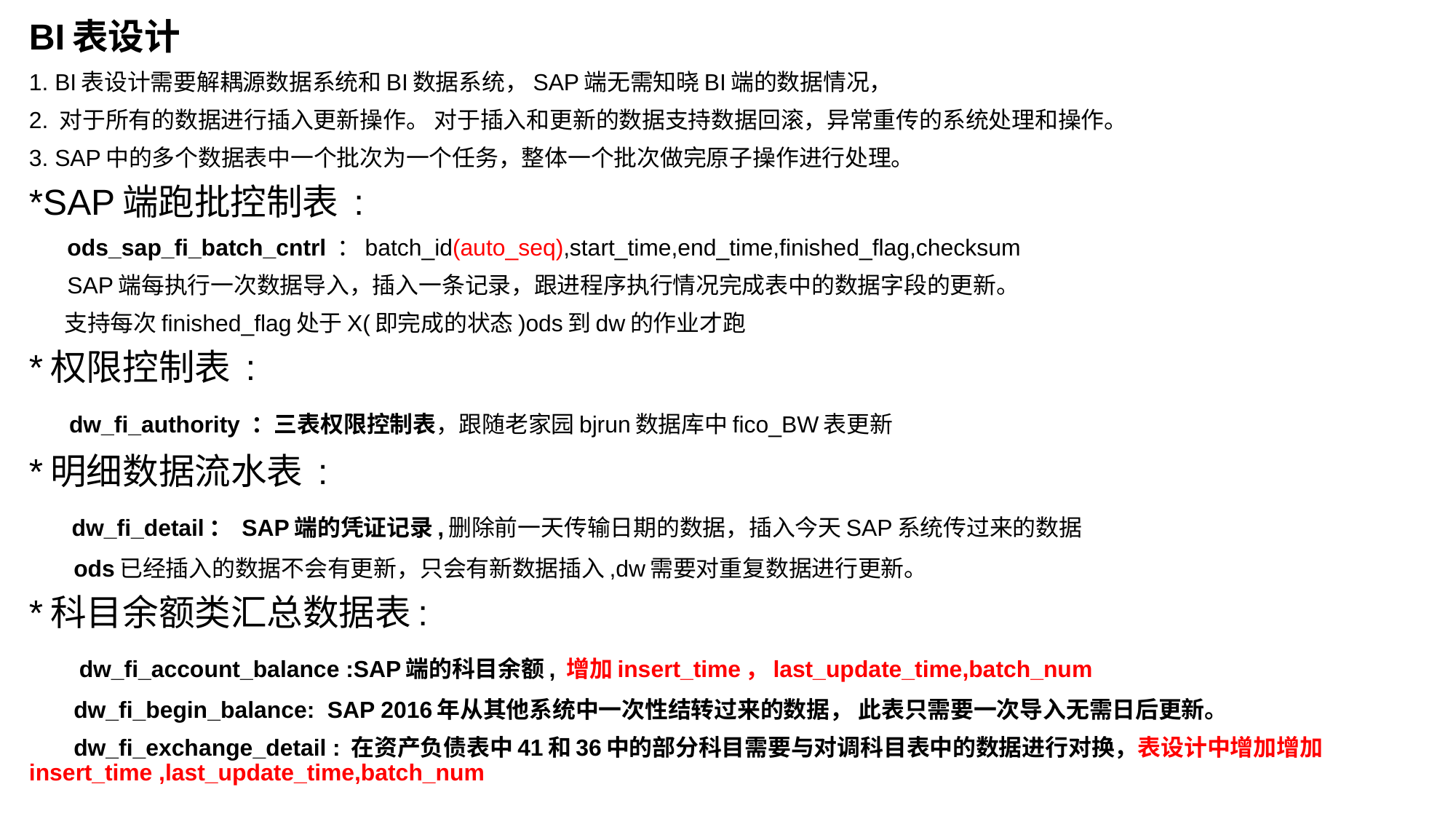

BI表设计
1. BI表设计需要解耦源数据系统和BI数据系统，SAP端无需知晓BI端的数据情况，
2. 对于所有的数据进行插入更新操作。 对于插入和更新的数据支持数据回滚，异常重传的系统处理和操作。
3. SAP中的多个数据表中一个批次为一个任务，整体一个批次做完原子操作进行处理。
*SAP端跑批控制表 :
      ods_sap_fi_batch_cntrl ：batch_id(auto_seq),start_time,end_time,finished_flag,checksum
      SAP端每执行一次数据导入，插入一条记录，跟进程序执行情况完成表中的数据字段的更新。
      支持每次finished_flag处于X(即完成的状态)ods到dw的作业才跑
*权限控制表 :
    dw_fi_authority ：三表权限控制表，跟随老家园bjrun数据库中fico_BW表更新
*明细数据流水表 :
     dw_fi_detail： SAP端的凭证记录,删除前一天传输日期的数据，插入今天SAP系统传过来的数据
       ods已经插入的数据不会有更新，只会有新数据插入,dw需要对重复数据进行更新。
*科目余额类汇总数据表:
     dw_fi_account_balance :SAP端的科目余额, 增加insert_time，last_update_time,batch_num
       dw_fi_begin_balance:  SAP 2016年从其他系统中一次性结转过来的数据， 此表只需要一次导入无需日后更新。
       dw_fi_exchange_detail : 在资产负债表中41和36中的部分科目需要与对调科目表中的数据进行对换，表设计中增加增加insert_time ,last_update_time,batch_num